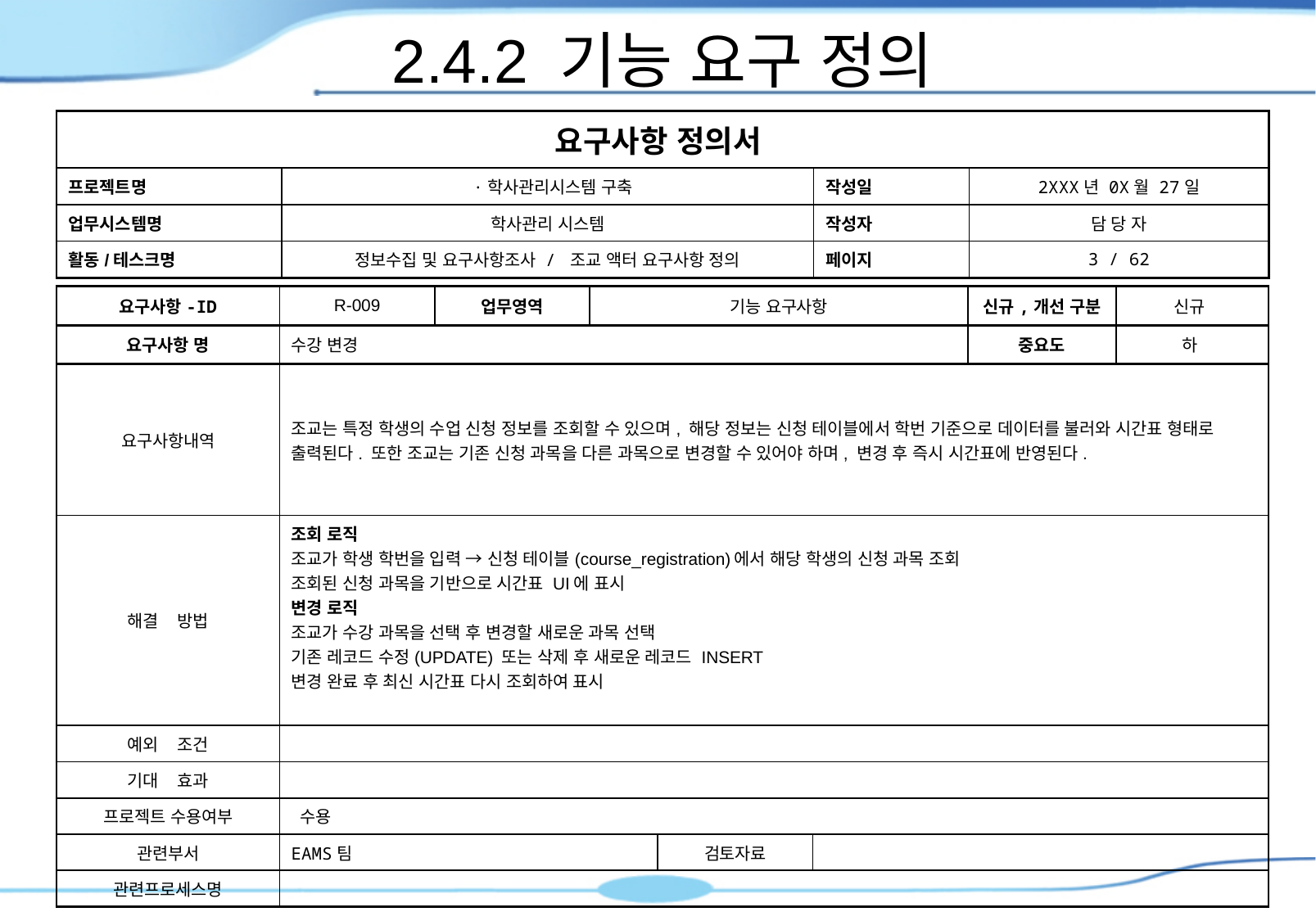

2.4.2 기능 요구 정의
| 요구사항 정의서 |  |  |  |
| --- | --- | --- | --- |
| 프로젝트명 | ·학사관리시스템 구축 | 작성일 | 2XXX년 0X월 27일 |
| 업무시스템명 | 학사관리 시스템 | 작성자 | 담 당 자 |
| 활동/테스크명 | 정보수집 및 요구사항조사 / 조교 액터 요구사항 정의 | 페이지 | 3 / 62 |
| 요구사항-ID | R-009 | 업무영역 | 기능 요구사항 |  |  | 신규,개선 구분 | 신규 |
| --- | --- | --- | --- | --- | --- | --- | --- |
| 요구사항 명 | 수강 변경 |  |  |  |  | 중요도 | 하 |
| 요구사항내역 | 조교는 특정 학생의 수업 신청 정보를 조회할 수 있으며, 해당 정보는 신청 테이블에서 학번 기준으로 데이터를 불러와 시간표 형태로 출력된다. 또한 조교는 기존 신청 과목을 다른 과목으로 변경할 수 있어야 하며, 변경 후 즉시 시간표에 반영된다. |  |  |  |  |  |  |
| 해결 방법 | 조회 로직 조교가 학생 학번을 입력 → 신청 테이블(course\_registration)에서 해당 학생의 신청 과목 조회 조회된 신청 과목을 기반으로 시간표 UI에 표시 변경 로직 조교가 수강 과목을 선택 후 변경할 새로운 과목 선택 기존 레코드 수정(UPDATE) 또는 삭제 후 새로운 레코드 INSERT 변경 완료 후 최신 시간표 다시 조회하여 표시 |  |  |  |  |  |  |
| 예외 조건 |  |  |  |  |  |  |  |
| 기대 효과 |  |  |  |  |  |  |  |
| 프로젝트 수용여부 | 수용 |  |  |  |  |  |  |
| 관련부서 | EAMS팀 |  |  | 검토자료 |  |  |  |
| 관련프로세스명 |  |  |  |  |  |  |  |